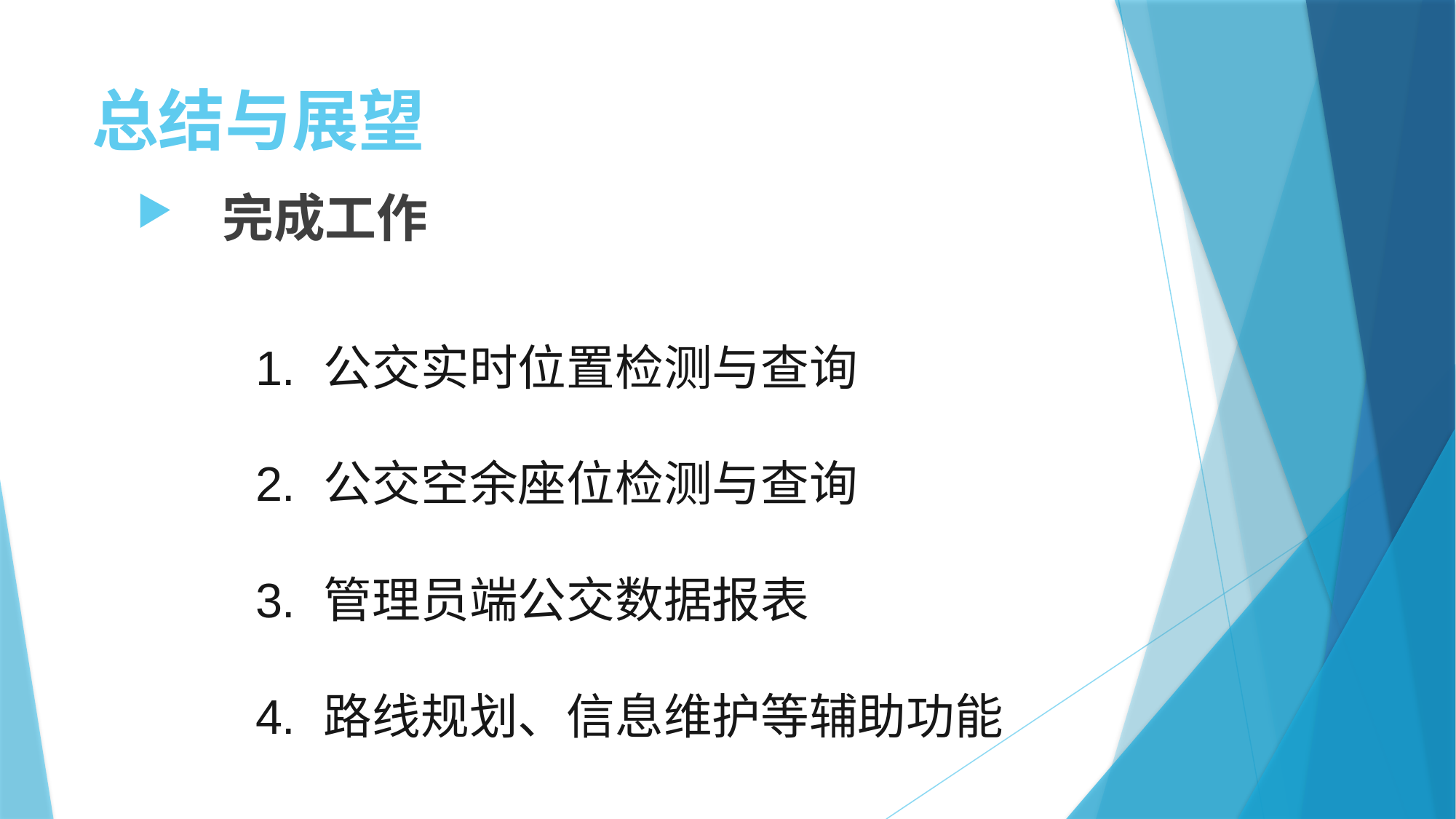

总结与展望

   完成工作
公交实时位置检测与查询
公交空余座位检测与查询
管理员端公交数据报表
路线规划、信息维护等辅助功能